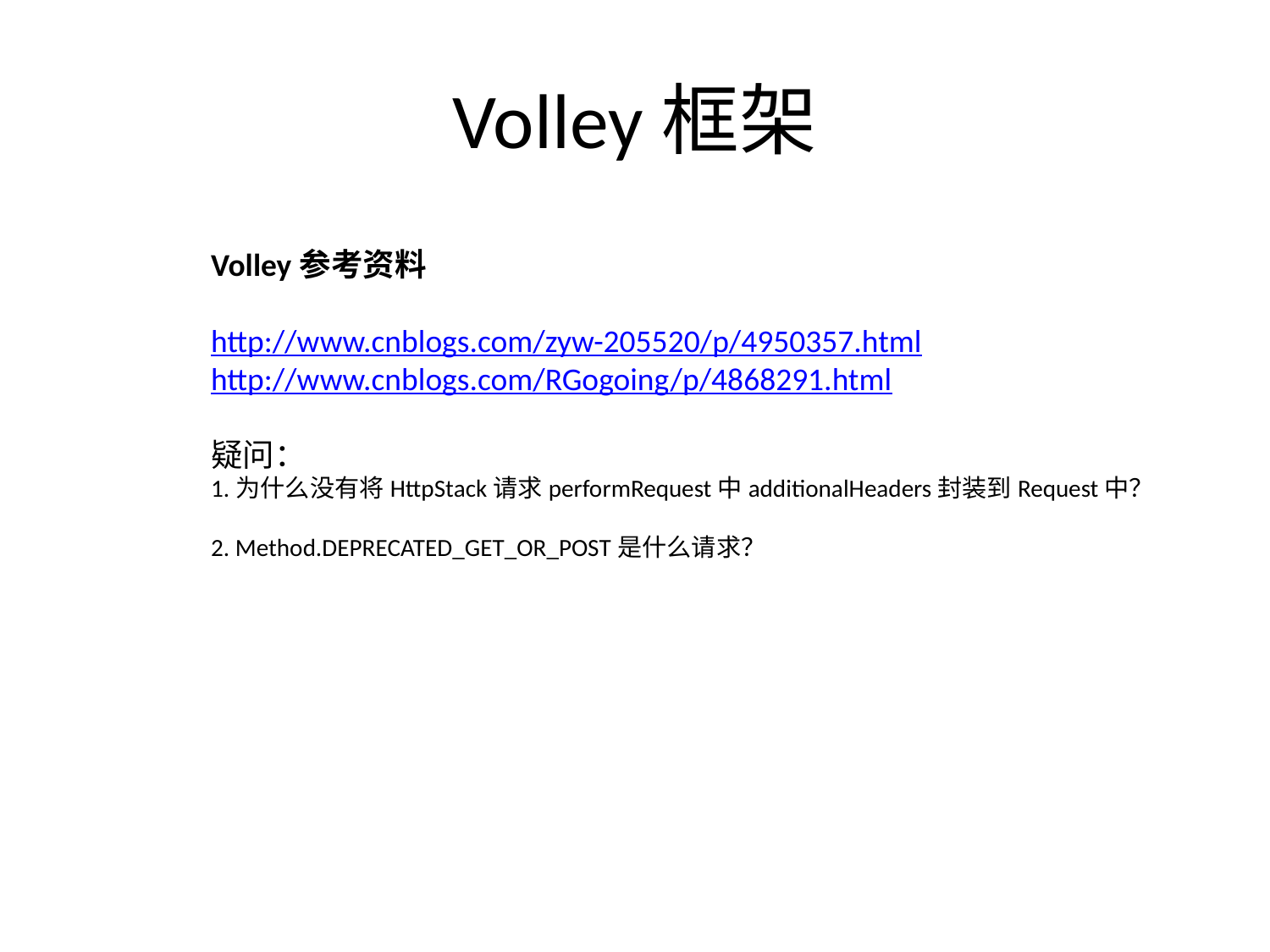

# Volley框架
Volley参考资料

http://www.cnblogs.com/zyw-205520/p/4950357.html
http://www.cnblogs.com/RGogoing/p/4868291.html

疑问：
1.为什么没有将HttpStack请求performRequest中additionalHeaders封装到Request中？

2. Method.DEPRECATED_GET_OR_POST是什么请求？